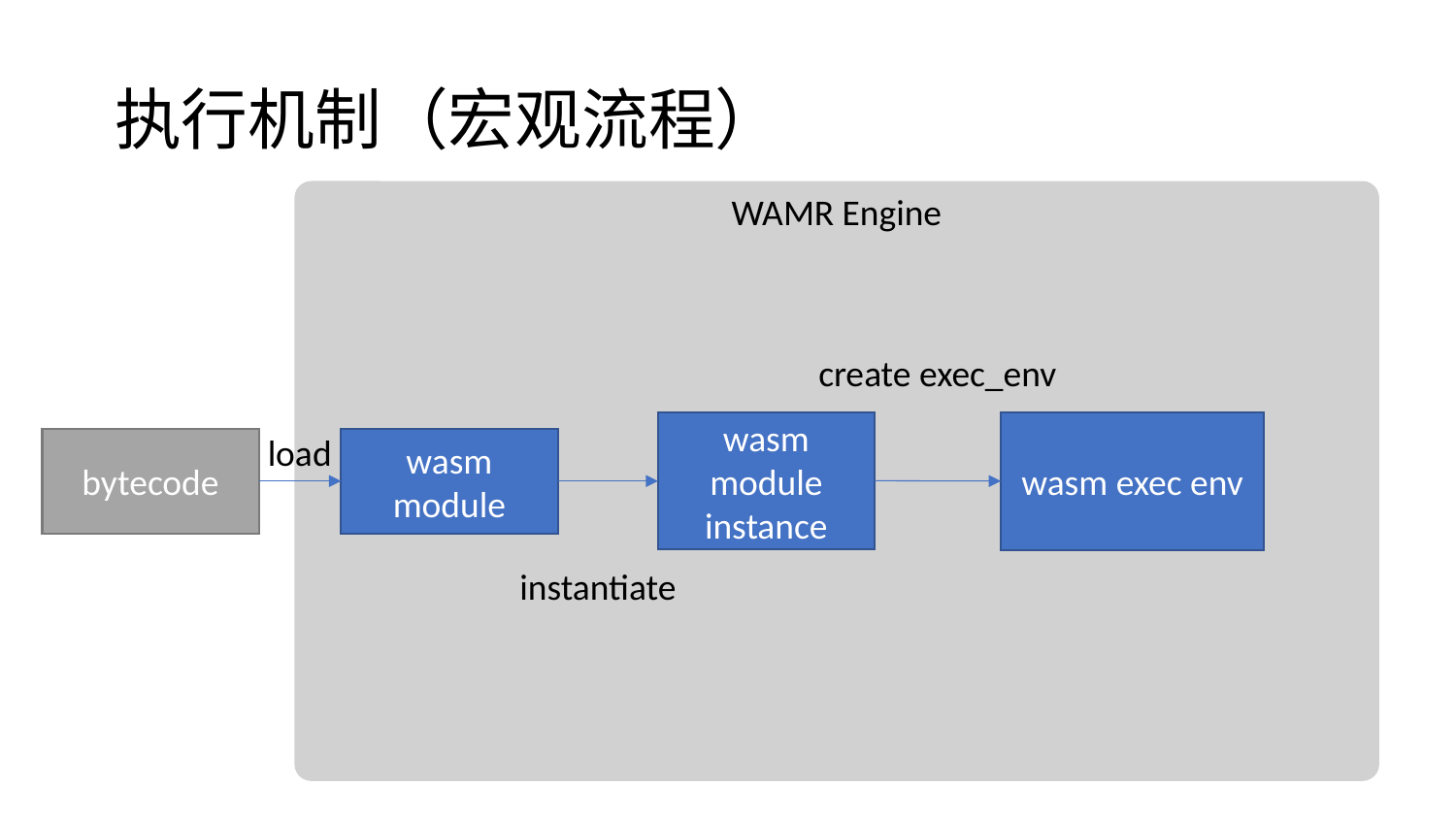

# 执行机制（宏观流程）

WAMR Engine
create exec_env
wasm module instance
wasm exec env
load
bytecode
wasm module
instantiate